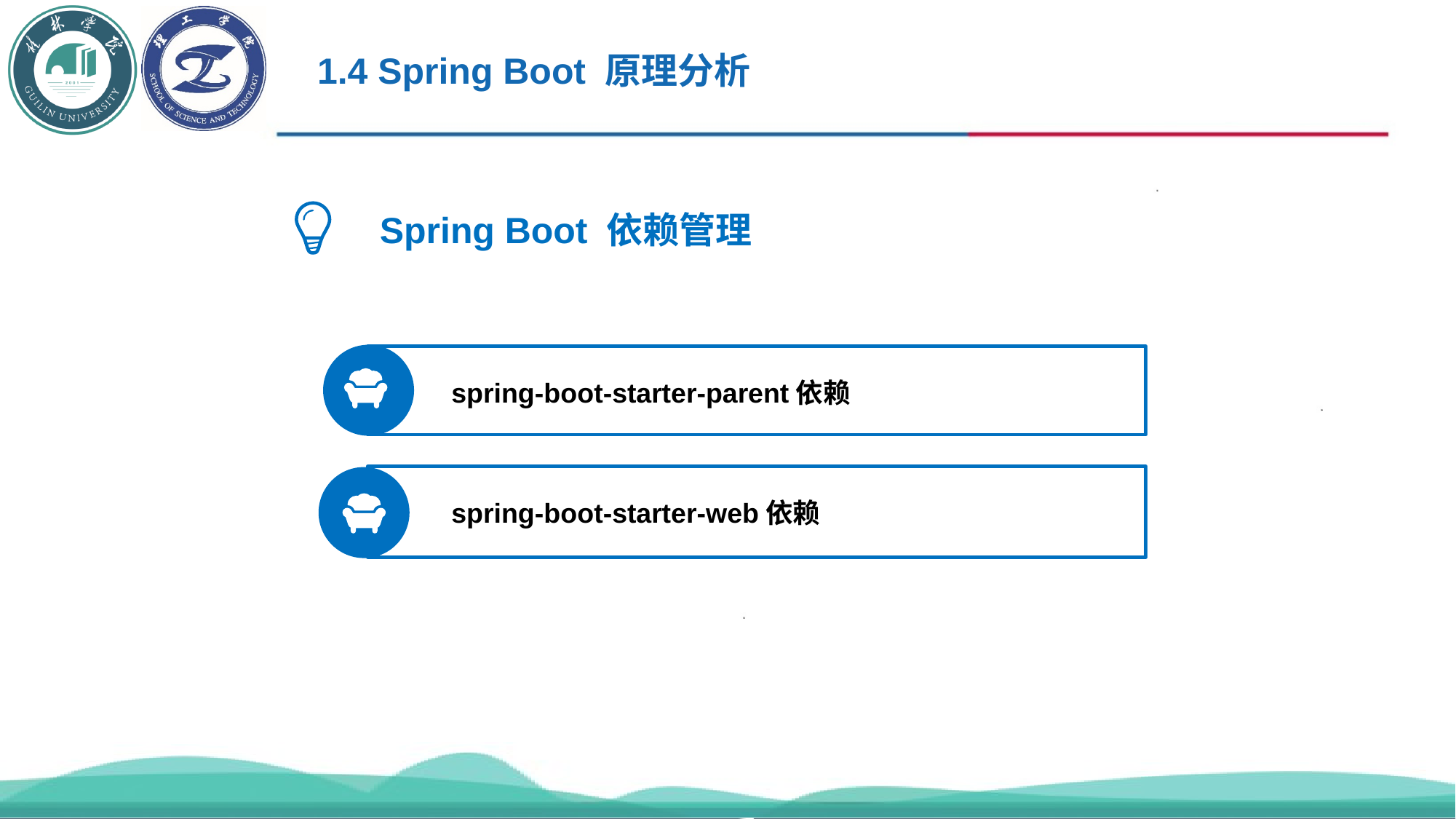

1.4 Spring Boot 原理分析

Spring Boot 依赖管理

spring-boot-starter-parent依赖

spring-boot-starter-web依赖